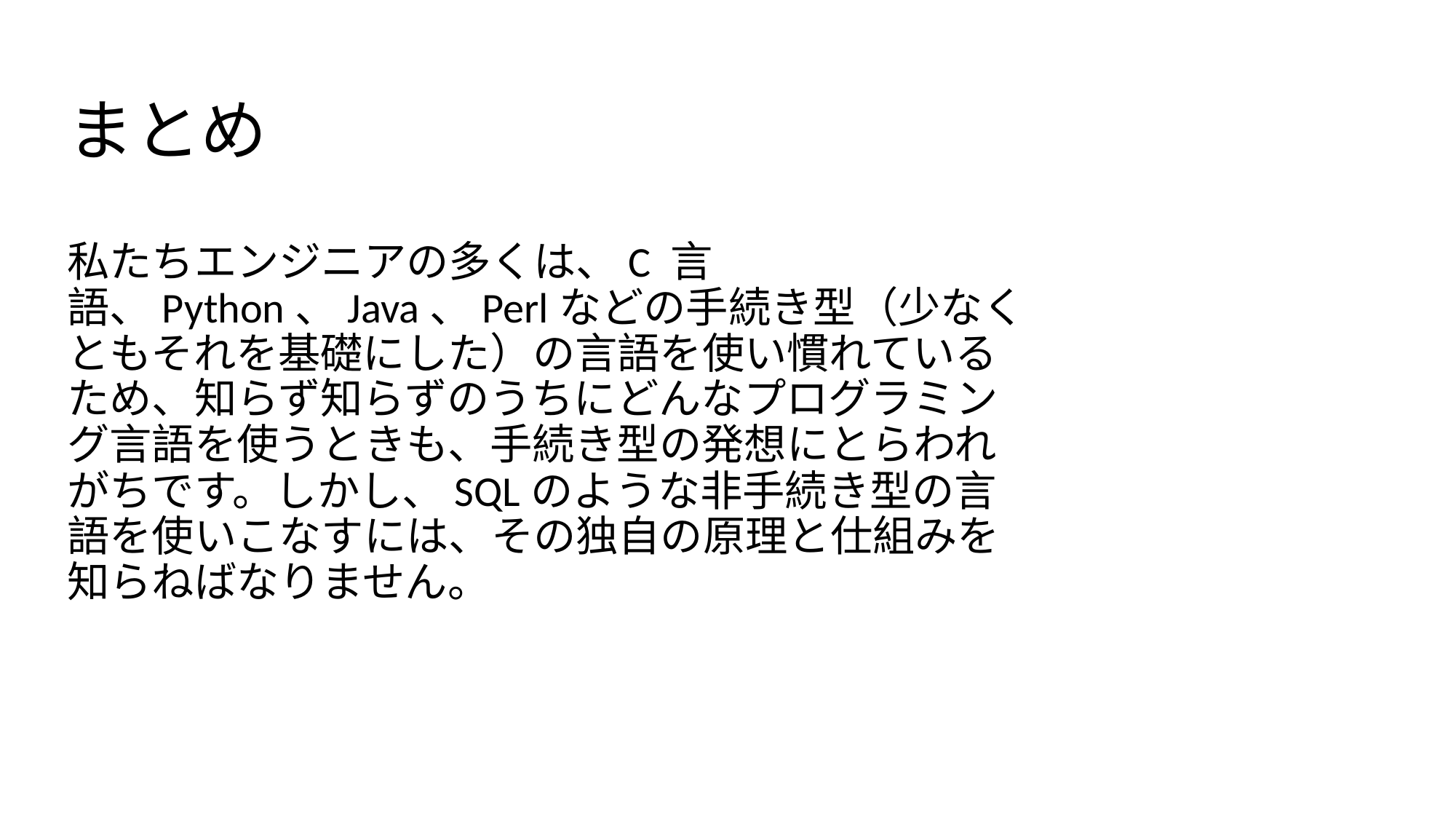

まとめ
#
私たちエンジニアの多くは、C 言語、Python、Java、Perlなどの手続き型（少なくともそれを基礎にした）の言語を使い慣れているため、知らず知らずのうちにどんなプログラミング言語を使うときも、手続き型の発想にとらわれがちです。しかし、SQLのような非手続き型の言語を使いこなすには、その独自の原理と仕組みを知らねばなりません。